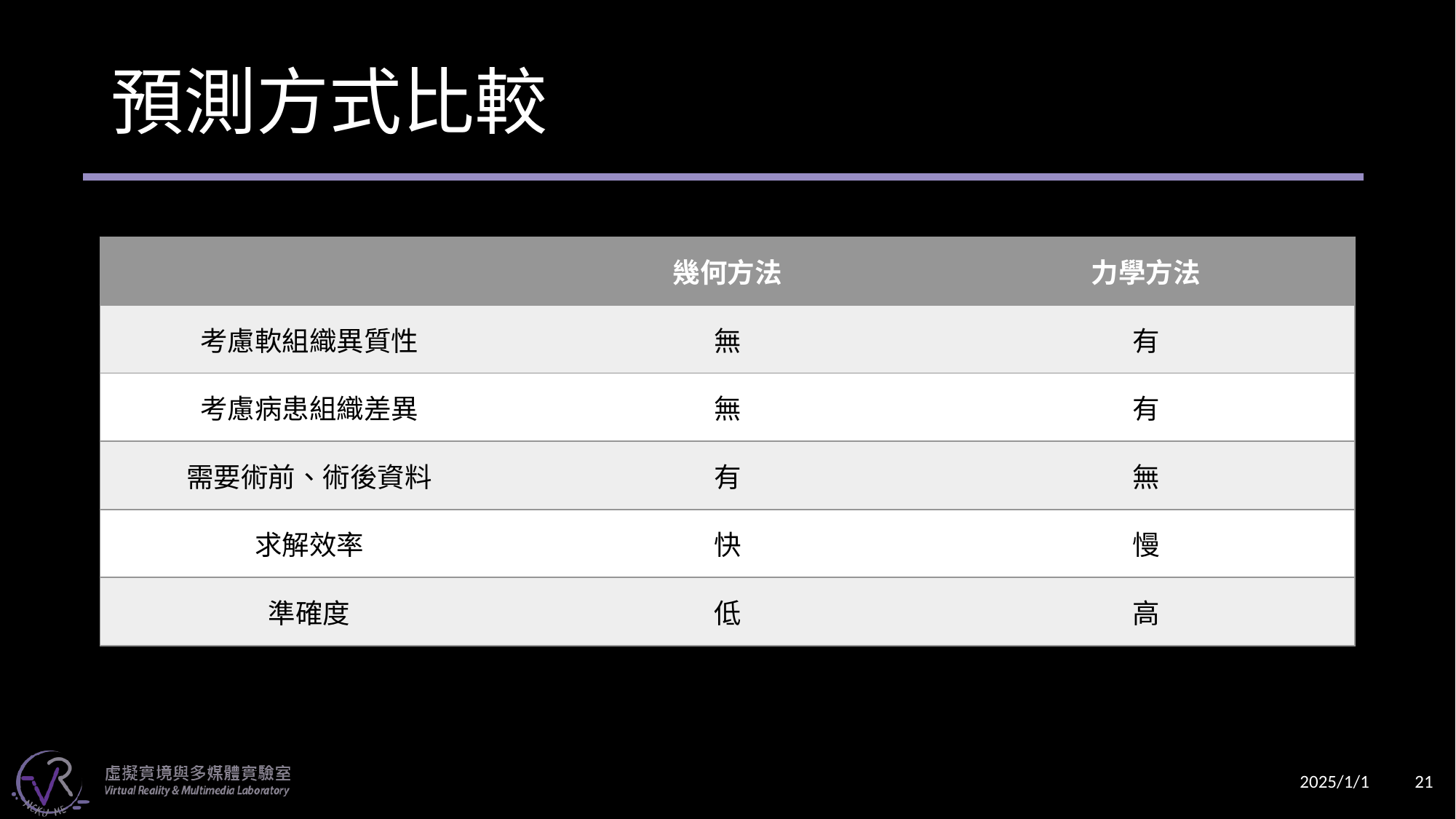

# 預測方式比較
|  | 幾何方法 | 力學方法 |
| --- | --- | --- |
| 考慮軟組織異質性 | 無 | 有 |
| 考慮病患組織差異 | 無 | 有 |
| 需要術前、術後資料 | 有 | 無 |
| 求解效率 | 快 | 慢 |
| 準確度 | 低 | 高 |
2025/1/1
21